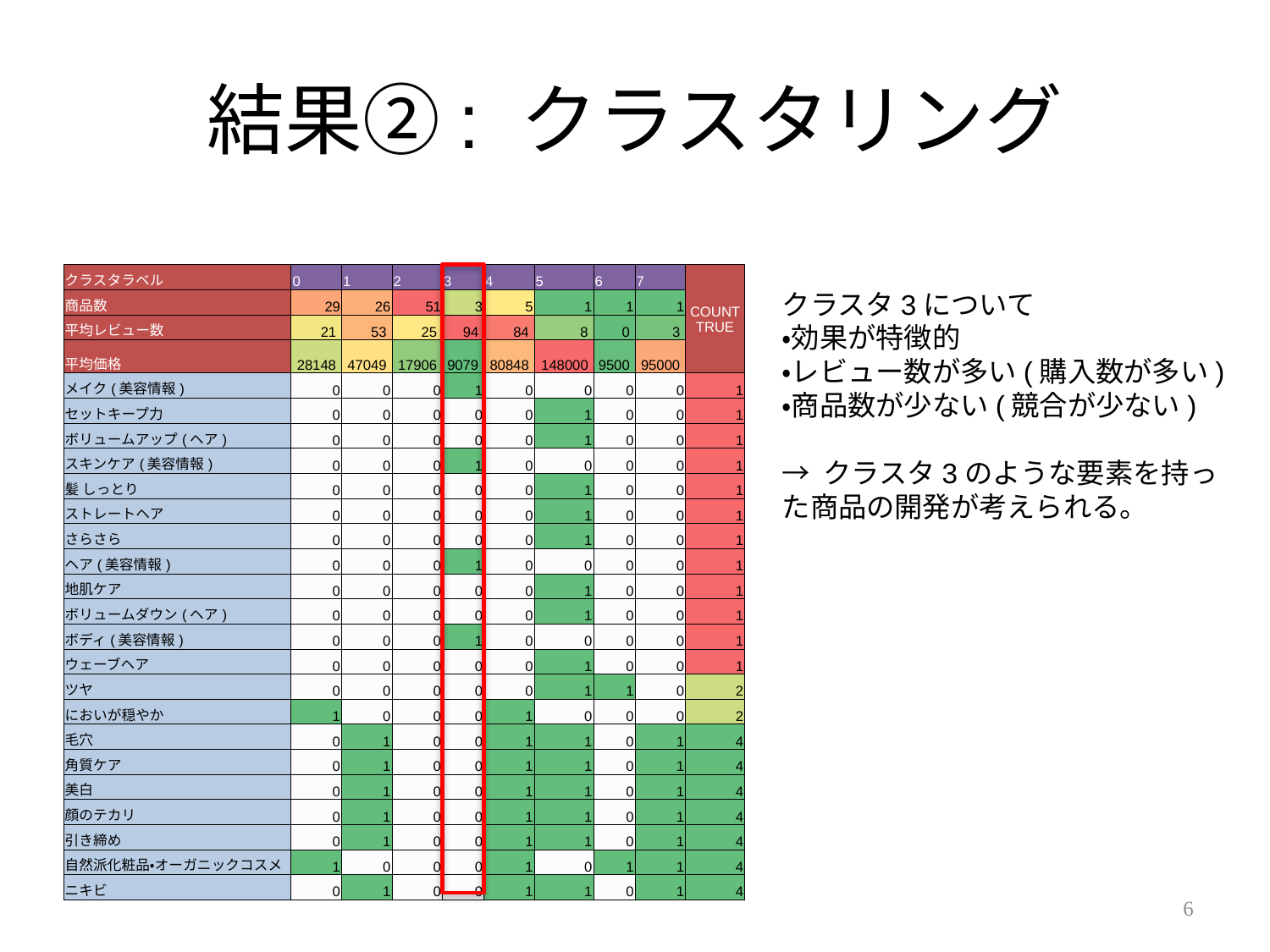

# 結果②: クラスタリング

| クラスタラベル | 0 | 1 | 2 | 3 | 4 | 5 | 6 | 7 | COUNT TRUE |
| --- | --- | --- | --- | --- | --- | --- | --- | --- | --- |
| 商品数 | 29 | 26 | 51 | 3 | 5 | 1 | 1 | 1 |  |
| 平均レビュー数 | 21 | 53 | 25 | 94 | 84 | 8 | 0 | 3 |  |
| 平均価格 | 28148 | 47049 | 17906 | 9079 | 80848 | 148000 | 9500 | 95000 |  |
| メイク(美容情報) | 0 | 0 | 0 | 1 | 0 | 0 | 0 | 0 | 1 |
| セットキープ力 | 0 | 0 | 0 | 0 | 0 | 1 | 0 | 0 | 1 |
| ボリュームアップ(ヘア) | 0 | 0 | 0 | 0 | 0 | 1 | 0 | 0 | 1 |
| スキンケア(美容情報) | 0 | 0 | 0 | 1 | 0 | 0 | 0 | 0 | 1 |
| 髪 しっとり | 0 | 0 | 0 | 0 | 0 | 1 | 0 | 0 | 1 |
| ストレートヘア | 0 | 0 | 0 | 0 | 0 | 1 | 0 | 0 | 1 |
| さらさら | 0 | 0 | 0 | 0 | 0 | 1 | 0 | 0 | 1 |
| ヘア(美容情報) | 0 | 0 | 0 | 1 | 0 | 0 | 0 | 0 | 1 |
| 地肌ケア | 0 | 0 | 0 | 0 | 0 | 1 | 0 | 0 | 1 |
| ボリュームダウン(ヘア) | 0 | 0 | 0 | 0 | 0 | 1 | 0 | 0 | 1 |
| ボディ(美容情報) | 0 | 0 | 0 | 1 | 0 | 0 | 0 | 0 | 1 |
| ウェーブヘア | 0 | 0 | 0 | 0 | 0 | 1 | 0 | 0 | 1 |
| ツヤ | 0 | 0 | 0 | 0 | 0 | 1 | 1 | 0 | 2 |
| においが穏やか | 1 | 0 | 0 | 0 | 1 | 0 | 0 | 0 | 2 |
| 毛穴 | 0 | 1 | 0 | 0 | 1 | 1 | 0 | 1 | 4 |
| 角質ケア | 0 | 1 | 0 | 0 | 1 | 1 | 0 | 1 | 4 |
| 美白 | 0 | 1 | 0 | 0 | 1 | 1 | 0 | 1 | 4 |
| 顔のテカリ | 0 | 1 | 0 | 0 | 1 | 1 | 0 | 1 | 4 |
| 引き締め | 0 | 1 | 0 | 0 | 1 | 1 | 0 | 1 | 4 |
| 自然派化粧品・オーガニックコスメ | 1 | 0 | 0 | 0 | 1 | 0 | 1 | 1 | 4 |
| ニキビ | 0 | 1 | 0 | 0 | 1 | 1 | 0 | 1 | 4 |
クラスタ3について
・効果が特徴的
・レビュー数が多い(購入数が多い)
・商品数が少ない(競合が少ない)

→ クラスタ3のような要素を持った商品の開発が考えられる。
6